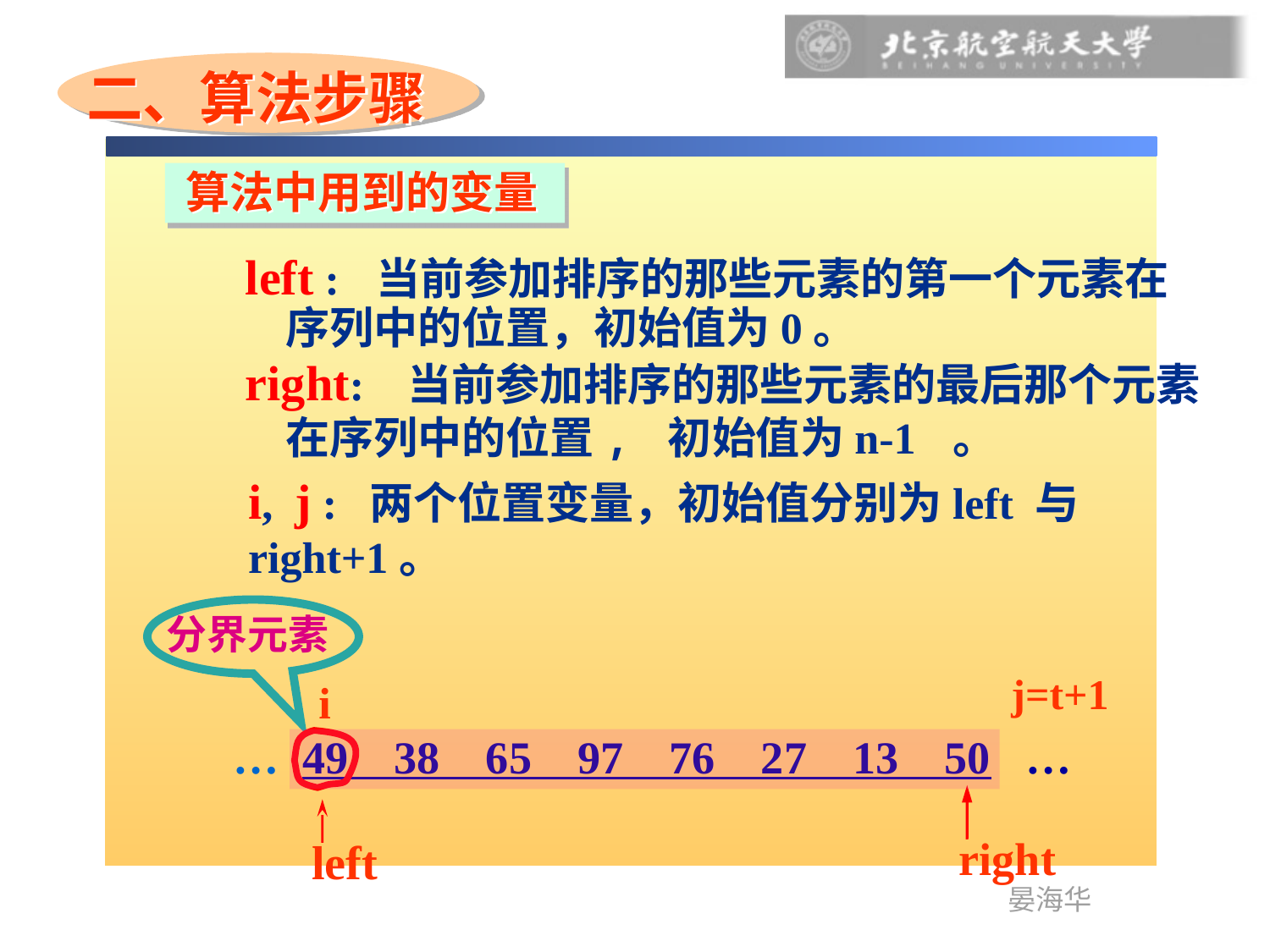

二、算法步骤
算法中用到的变量

left : 当前参加排序的那些元素的第一个元素在
   序列中的位置，初始值为0。
right:   当前参加排序的那些元素的最后那个元素
   在序列中的位置, 初始值为n-1 。
i,  j :  两个位置变量，初始值分别为left 与right+1。

分界元素

j=t+1
i
…  49    38    65    97    76    27    13    50   …

right

left